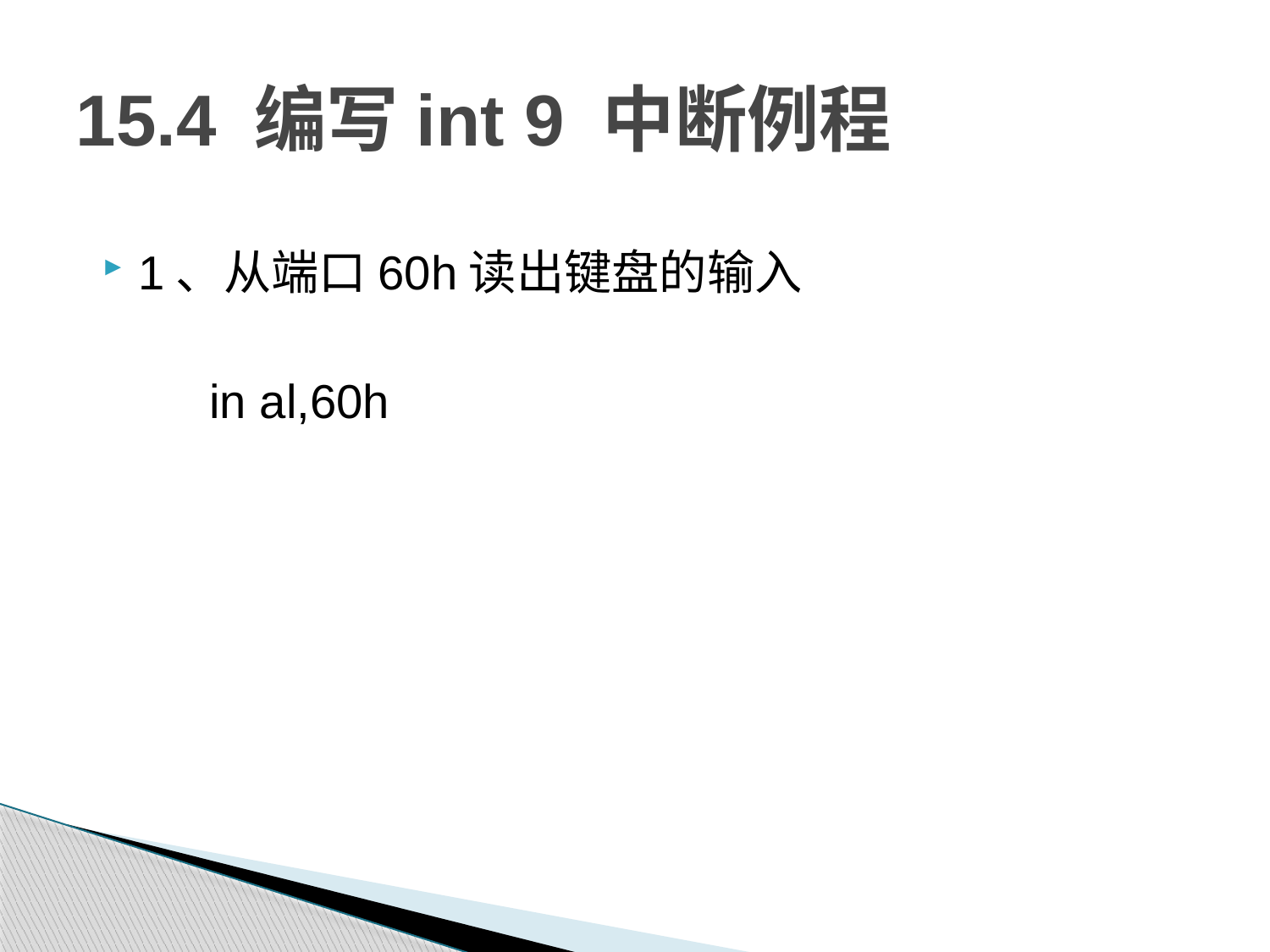

# 15.4 编写int 9 中断例程
1、从端口60h读出键盘的输入

        in al,60h